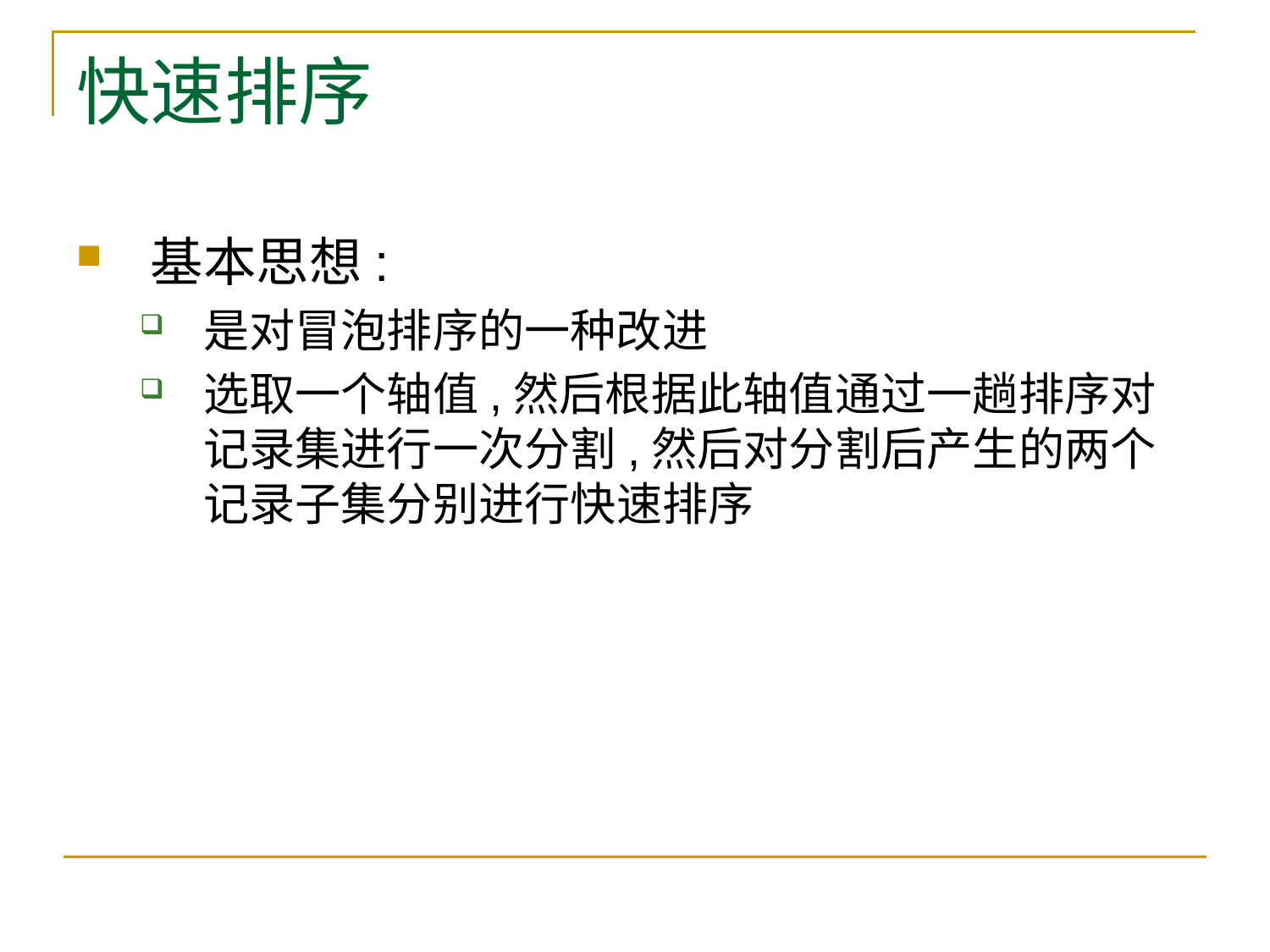

# 快速排序
基本思想:
是对冒泡排序的一种改进
选取一个轴值,然后根据此轴值通过一趟排序对记录集进行一次分割,然后对分割后产生的两个记录子集分别进行快速排序